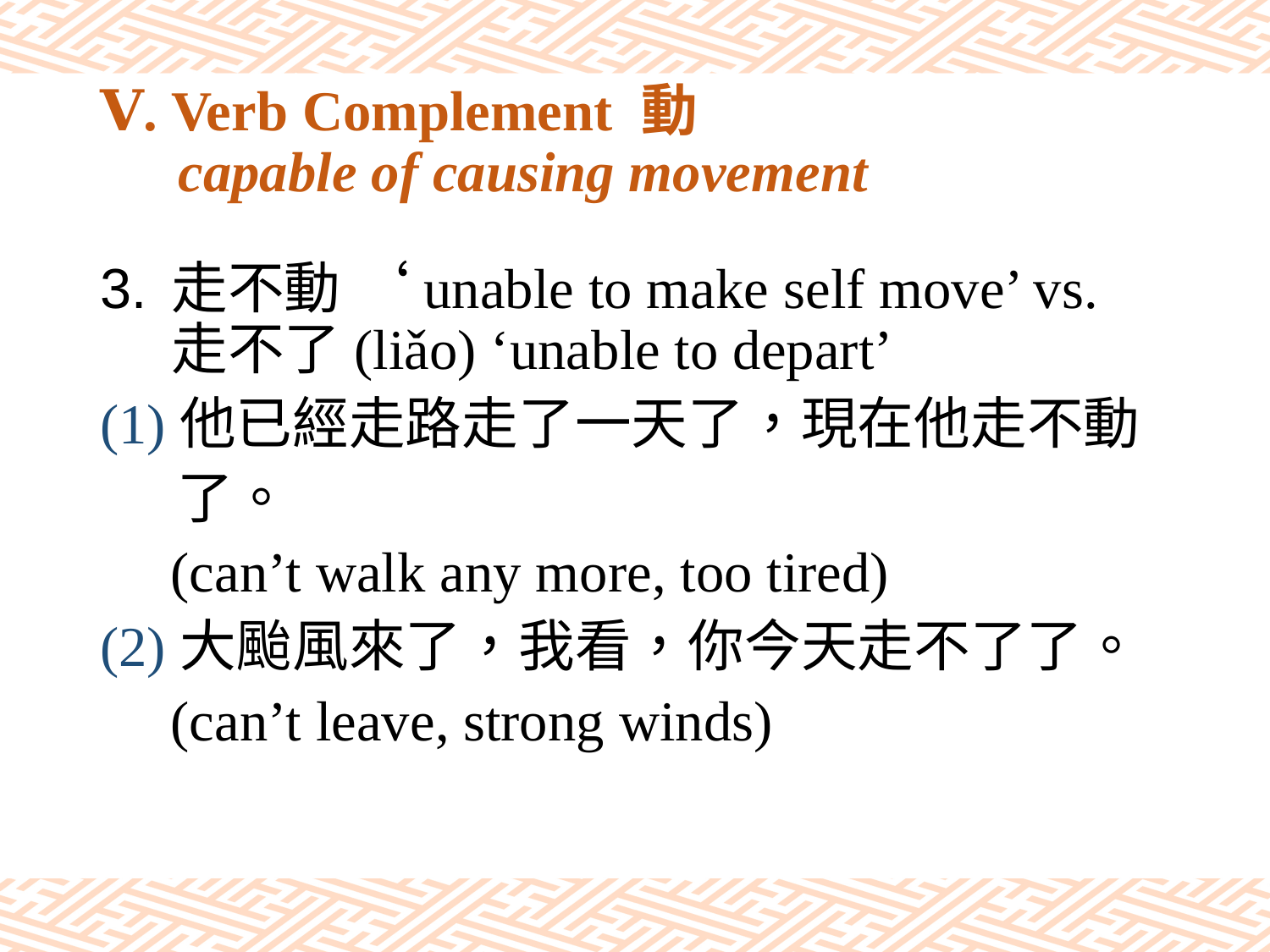

# Ⅴ. Verb Complement 動 capable of causing movement
走不動 ‘unable to make self move’ vs. 走不了(liǎo) ‘unable to depart’
(1)他已經走路走了一天了，現在他走不動
     了。
     (can’t walk any more, too tired)
(2)大颱風來了，我看，你今天走不了了。
     (can’t leave, strong winds)